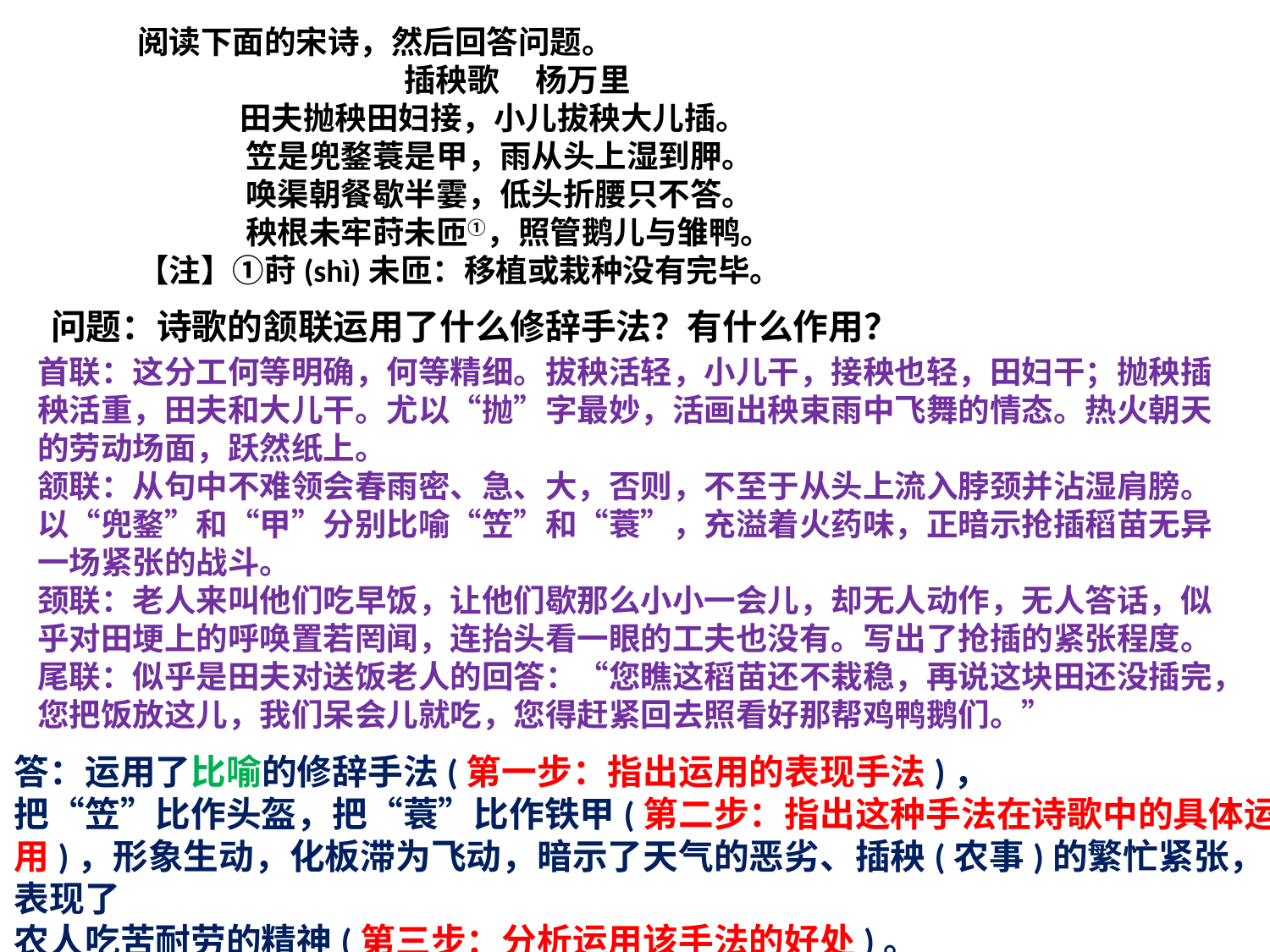

阅读下面的宋诗，然后回答问题。
                                    插秧歌     杨万里
　　　 田夫抛秧田妇接，小儿拔秧大儿插。
              笠是兜鍪蓑是甲，雨从头上湿到胛。
              唤渠朝餐歇半霎，低头折腰只不答。
              秧根未牢莳未匝①，照管鹅儿与雏鸭。
【注】①莳(shì)未匝：移植或栽种没有完毕。
问题：诗歌的颔联运用了什么修辞手法？有什么作用？
首联：这分工何等明确，何等精细。拔秧活轻，小儿干，接秧也轻，田妇干；抛秧插秧活重，田夫和大儿干。尤以“抛”字最妙，活画出秧束雨中飞舞的情态。热火朝天的劳动场面，跃然纸上。
颔联：从句中不难领会春雨密、急、大，否则，不至于从头上流入脖颈并沾湿肩膀。以“兜鍪”和“甲”分别比喻“笠”和“蓑”，充溢着火药味，正暗示抢插稻苗无异一场紧张的战斗。
颈联：老人来叫他们吃早饭，让他们歇那么小小一会儿，却无人动作，无人答话，似乎对田埂上的呼唤置若罔闻，连抬头看一眼的工夫也没有。写出了抢插的紧张程度。
尾联：似乎是田夫对送饭老人的回答：“您瞧这稻苗还不栽稳，再说这块田还没插完，您把饭放这儿，我们呆会儿就吃，您得赶紧回去照看好那帮鸡鸭鹅们。”
答：运用了比喻的修辞手法(第一步：指出运用的表现手法)，
把“笠”比作头盔，把“蓑”比作铁甲(第二步：指出这种手法在诗歌中的具体运用)，形象生动，化板滞为飞动，暗示了天气的恶劣、插秧(农事)的繁忙紧张，表现了
农人吃苦耐劳的精神(第三步：分析运用该手法的好处)。